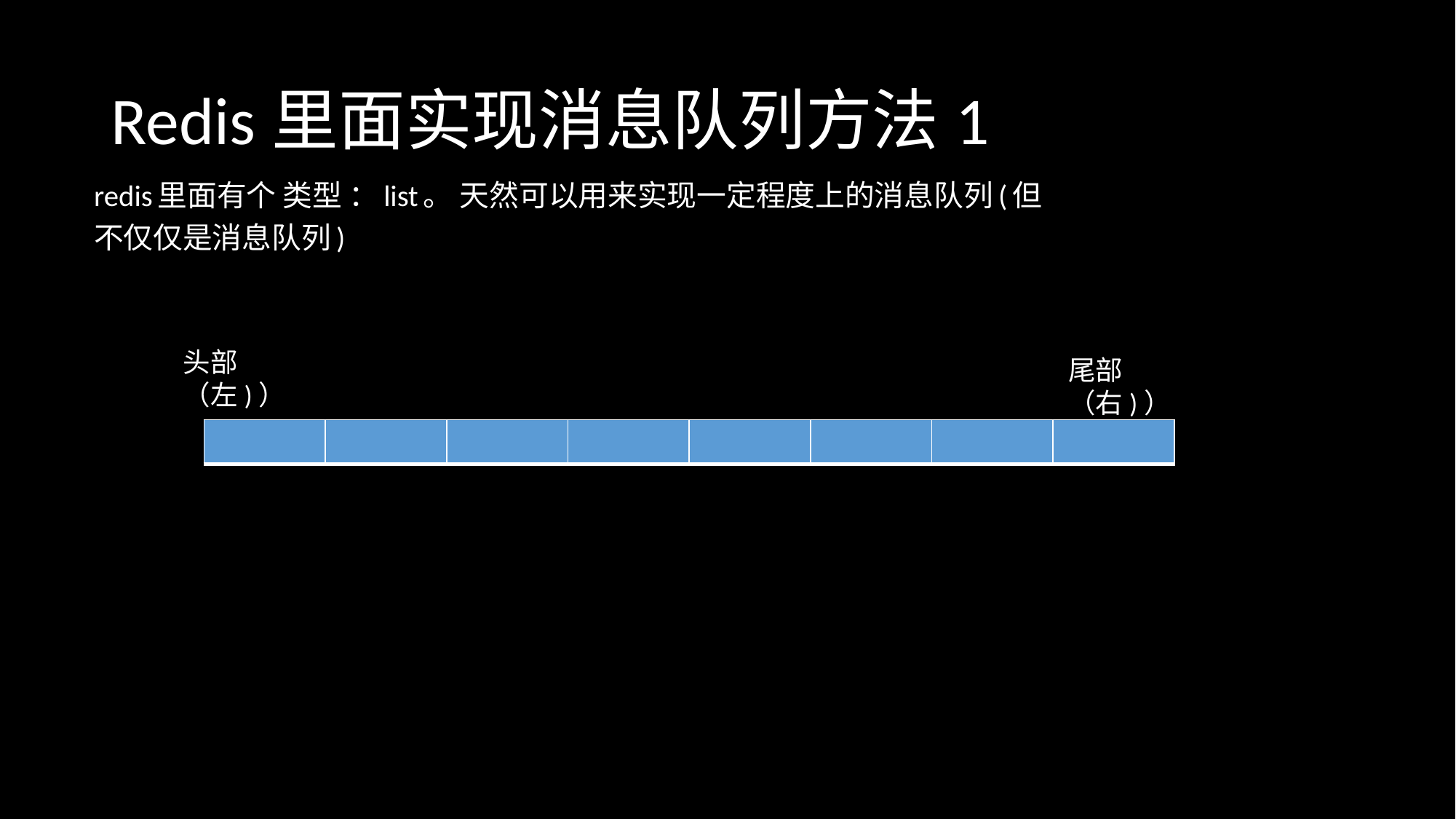

# Redis里面实现消息队列方法1
redis里面有个 类型 ：list。 天然可以用来实现一定程度上的消息队列(但
不仅仅是消息队列)
头部（左)）
尾部（右)）
|  |  |  |  |  |  |  |  |
| --- | --- | --- | --- | --- | --- | --- | --- |